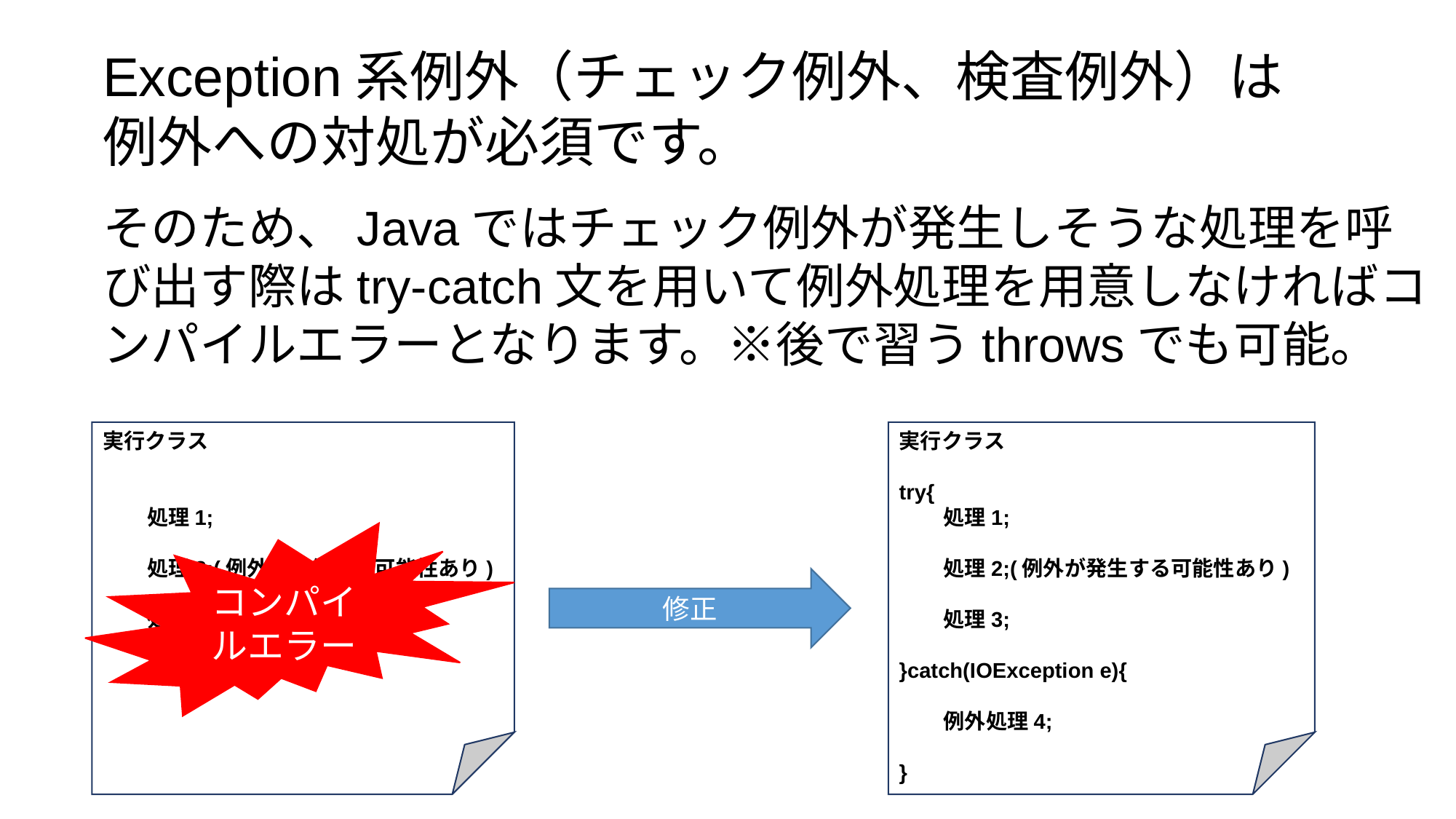

Exception系例外（チェック例外、検査例外）は
例外への対処が必須です。
そのため、Javaではチェック例外が発生しそうな処理を呼び出す際はtry-catch文を用いて例外処理を用意しなければコンパイルエラーとなります。※後で習うthrowsでも可能。
実行クラス

        処理1;

        処理2;(例外が発生する可能性あり)

        処理3;

実行クラス

try{
        処理1;

        処理2;(例外が発生する可能性あり)

        処理3;

}catch(IOException e){

        例外処理4;

}
コンパイルエラー
修正